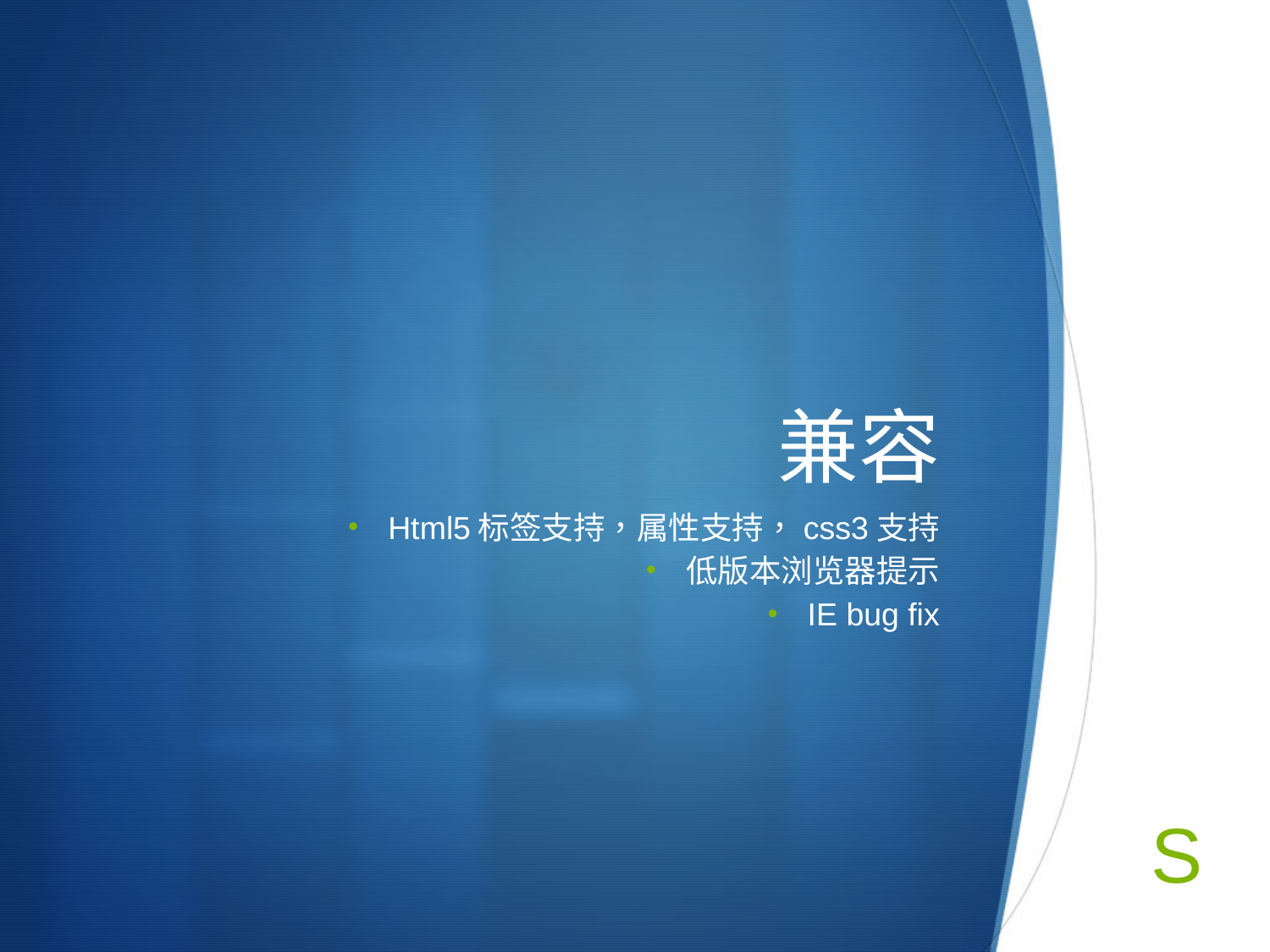

# 兼容
Html5标签支持，属性支持，css3支持
低版本浏览器提示
IE bug fix